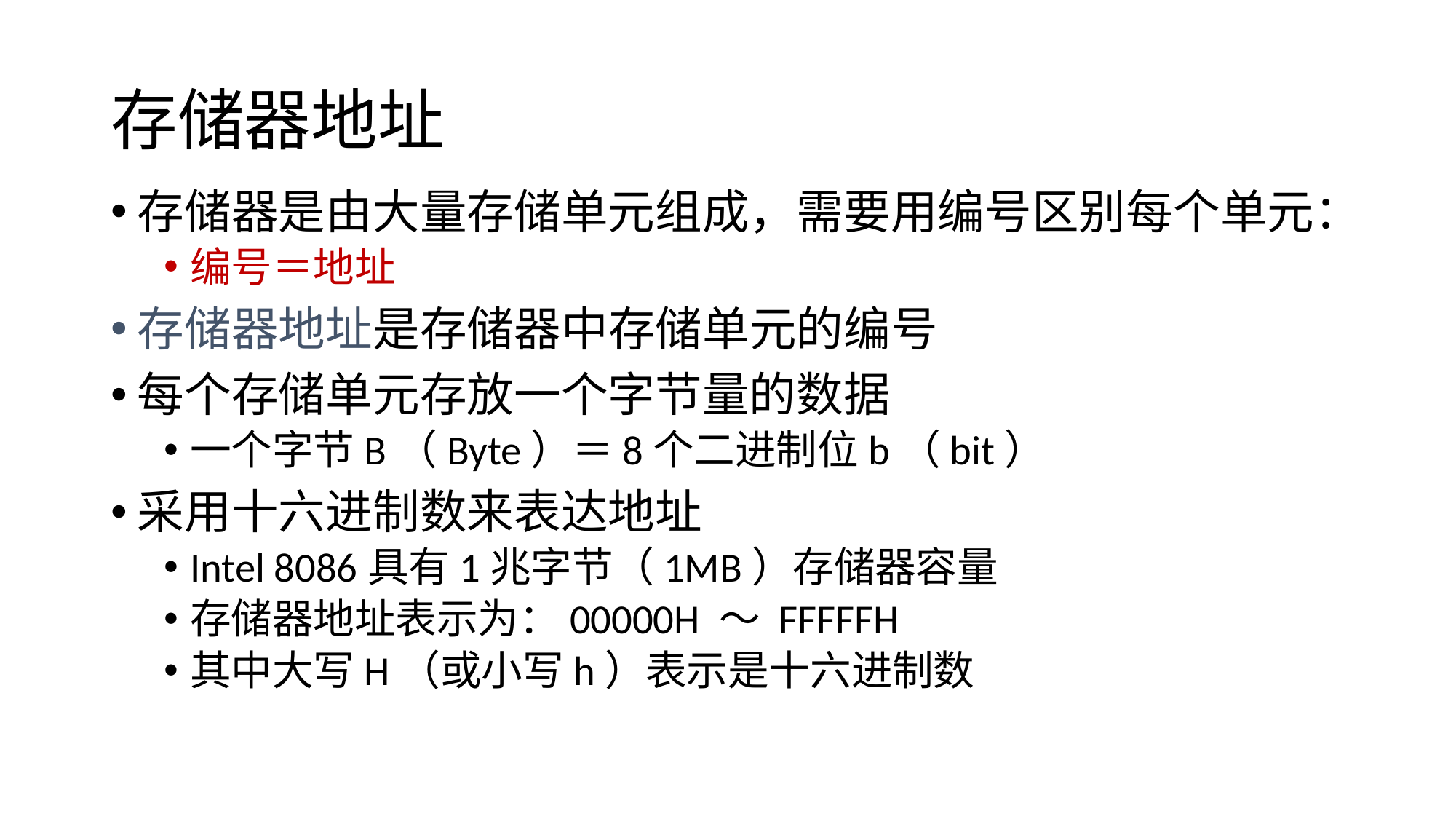

# 存储器地址
存储器是由大量存储单元组成，需要用编号区别每个单元：
编号＝地址
存储器地址是存储器中存储单元的编号
每个存储单元存放一个字节量的数据
一个字节B（Byte）＝8个二进制位b（bit）
采用十六进制数来表达地址
Intel 8086具有1兆字节（1MB）存储器容量
存储器地址表示为：00000H ～ FFFFFH
其中大写H（或小写h）表示是十六进制数